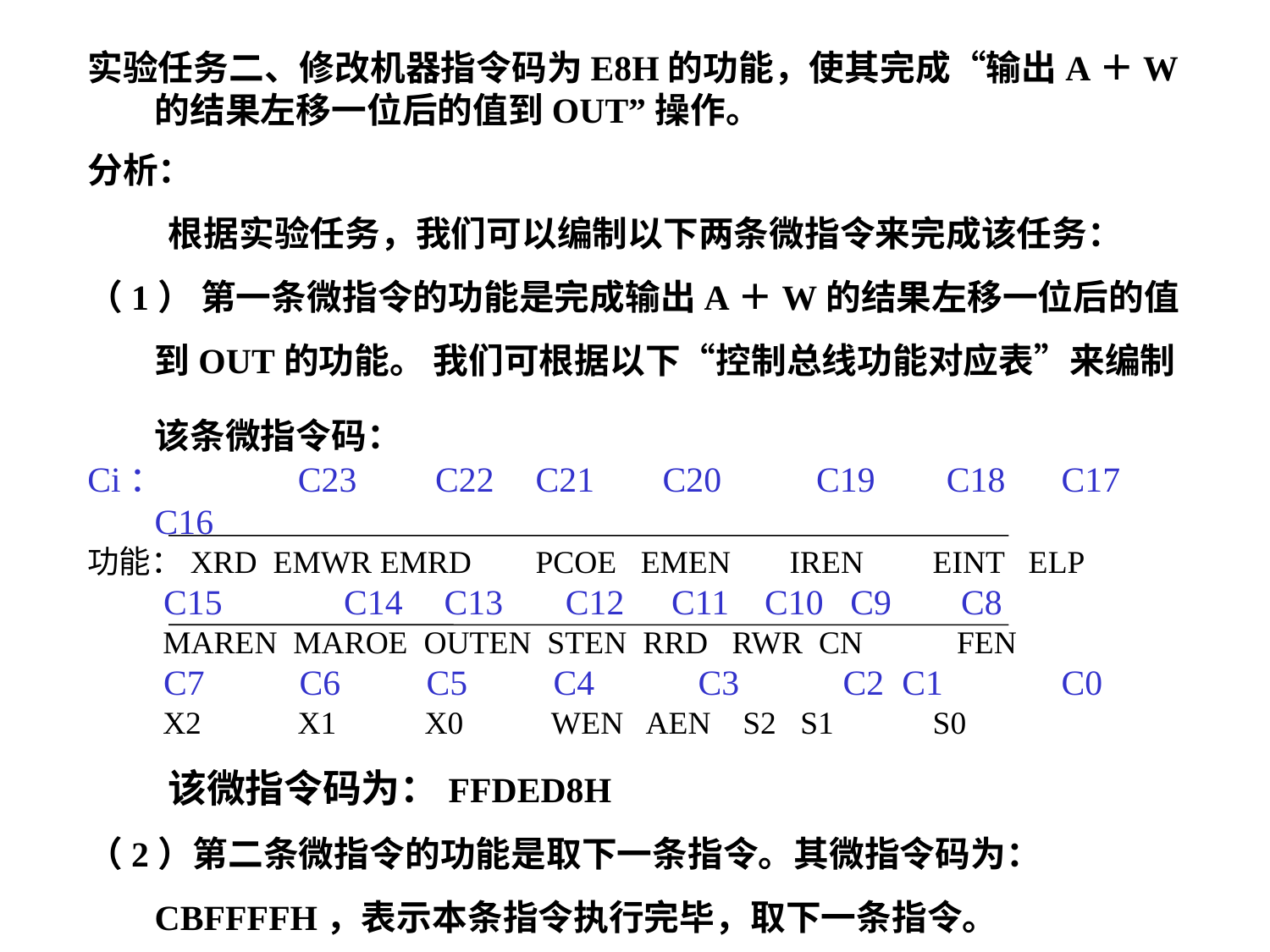

实验任务二、修改机器指令码为E8H的功能，使其完成“输出A＋W的结果左移一位后的值到OUT”操作。
分析：
         根据实验任务，我们可以编制以下两条微指令来完成该任务：
（1） 第一条微指令的功能是完成输出A＋W的结果左移一位后的值到OUT的功能。 我们可根据以下“控制总线功能对应表”来编制该条微指令码：
Ci：	 C23	   C22	C21  	C20	   C19        C18	  C17    C16
功能：XRD  EMWR EMRD	PCOE   EMEN	IREN	  EINT   ELP
	 C15	       C14	    C13       C12	 C11    C10   C9	     C8
	 MAREN  MAROE  OUTEN  STEN  RRD   RWR  CN	     FEN
	 C7	  C6	  C5	  C4	    C3	      C2  C1	  C0
	 X2	  X1	  X0	  WEN   AEN    S2   S1	  S0
        该微指令码为：FFDED8H
（2）第二条微指令的功能是取下一条指令。其微指令码为：CBFFFFH，表示本条指令执行完毕，取下一条指令。